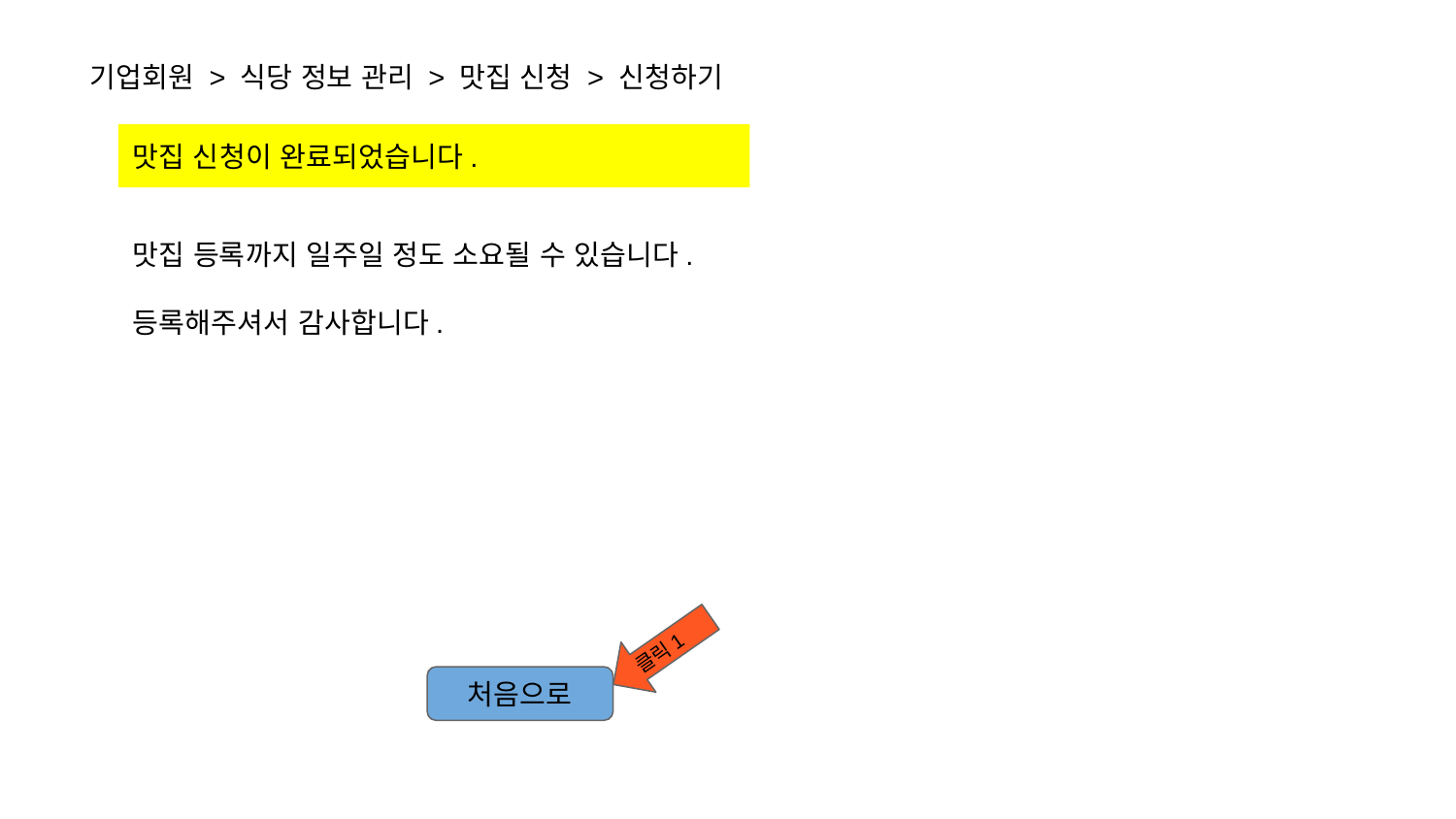

기업회원 > 식당 정보 관리 > 맛집 신청 > 신청하기
맛집 신청이 완료되었습니다.
맛집 등록까지 일주일 정도 소요될 수 있습니다.

등록해주셔서 감사합니다.
클릭1
처음으로